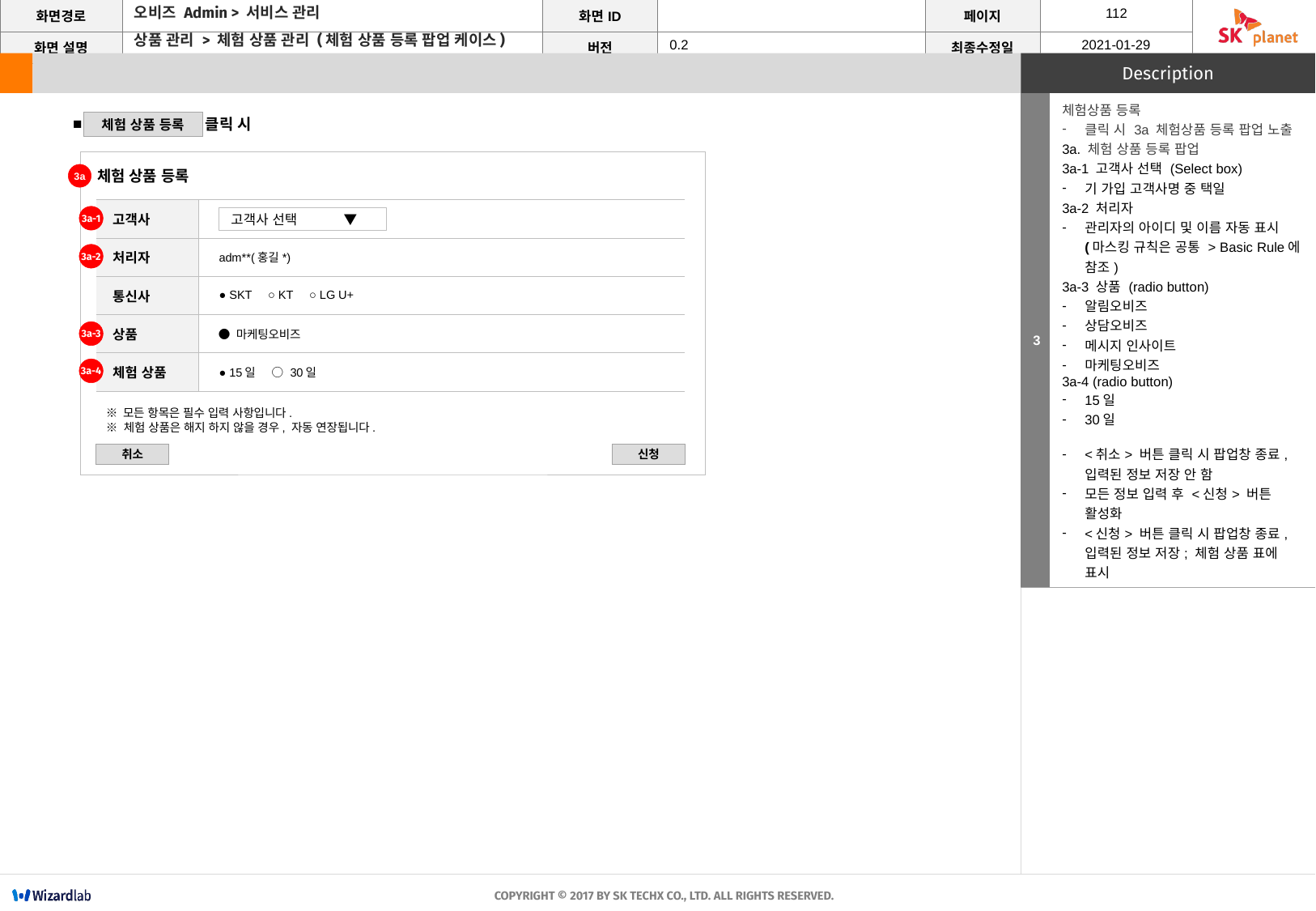

오비즈 Admin > 서비스 관리
상품 관리 > 체험 상품 관리 (체험 상품 등록 팝업 케이스)
| 3 | 체험상품 등록 클릭 시 3a 체험상품 등록 팝업 노출 3a. 체험 상품 등록 팝업 3a-1 고객사 선택 (Select box) 기 가입 고객사명 중 택일 3a-2 처리자 관리자의 아이디 및 이름 자동 표시 (마스킹 규칙은 공통 > Basic Rule에 참조) 3a-3 상품 (radio button) 알림오비즈 상담오비즈 메시지 인사이트 마케팅오비즈 3a-4 (radio button) 15일 30일 <취소> 버튼 클릭 시 팝업창 종료, 입력된 정보 저장 안 함 모든 정보 입력 후 <신청> 버튼 활성화 <신청> 버튼 클릭 시 팝업창 종료, 입력된 정보 저장; 체험 상품 표에 표시 |
| --- | --- |
                         클릭 시
체험 상품 등록

체험 상품 등록
※ 모든 항목은 필수 입력 사항입니다.
※ 체험 상품은 해지 하지 않을 경우, 자동 연장됩니다.
신청
취소
3a
| 고객사 |  |
| --- | --- |
| 처리자 | adm\*\*(홍길\*) |
| 통신사 | ● SKT ○ KT ○ LG U+ |
| 상품 | ● 마케팅오비즈 |
| 체험 상품 | ● 15일 ○ 30일 |
3a-1

고객사 선택            ▼
3a-2

3a-3

3a-4